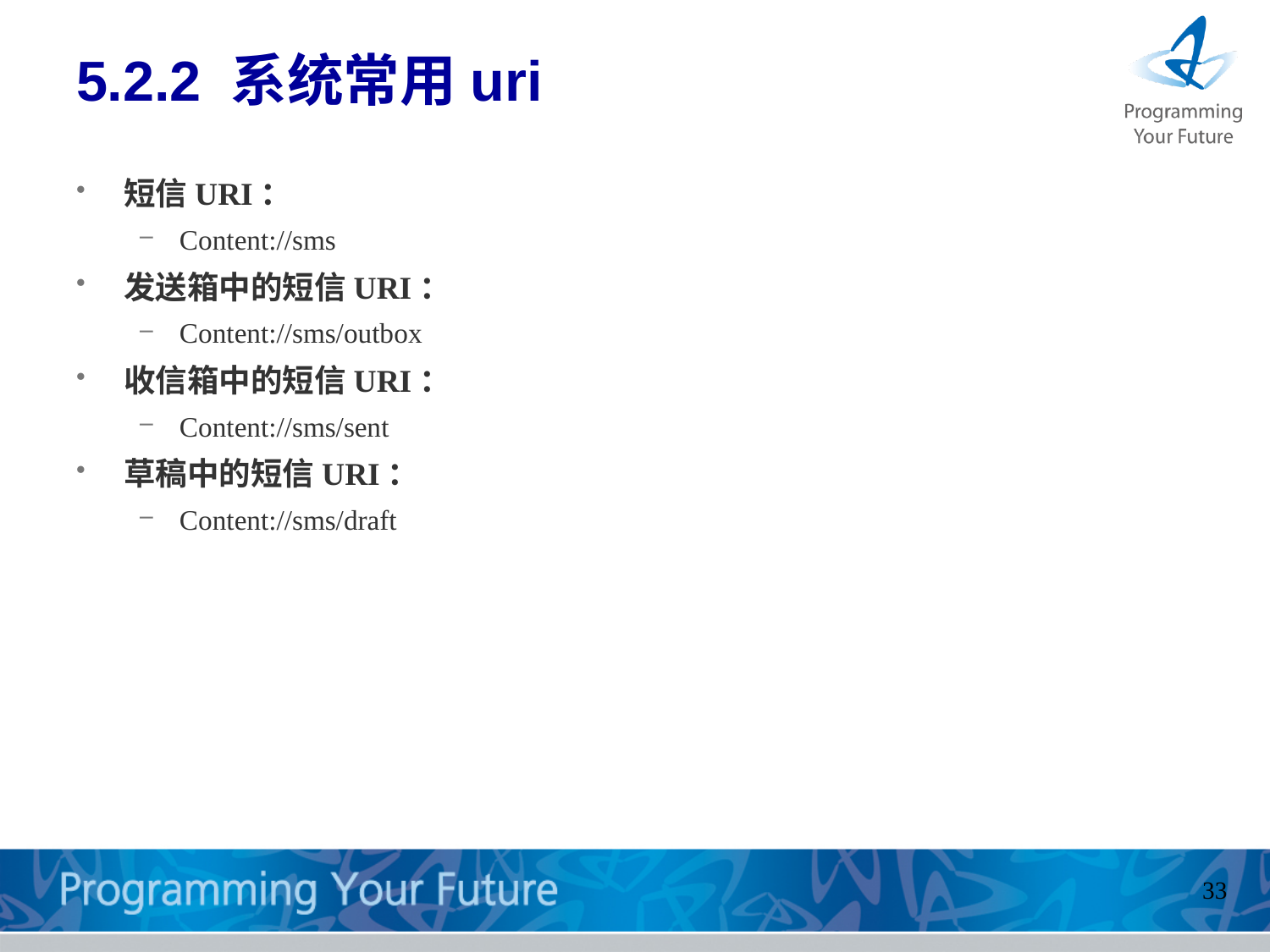

5.2.2 系统常用uri
短信URI：
Content://sms
发送箱中的短信URI：
Content://sms/outbox
收信箱中的短信URI：
Content://sms/sent
草稿中的短信URI：
Content://sms/draft